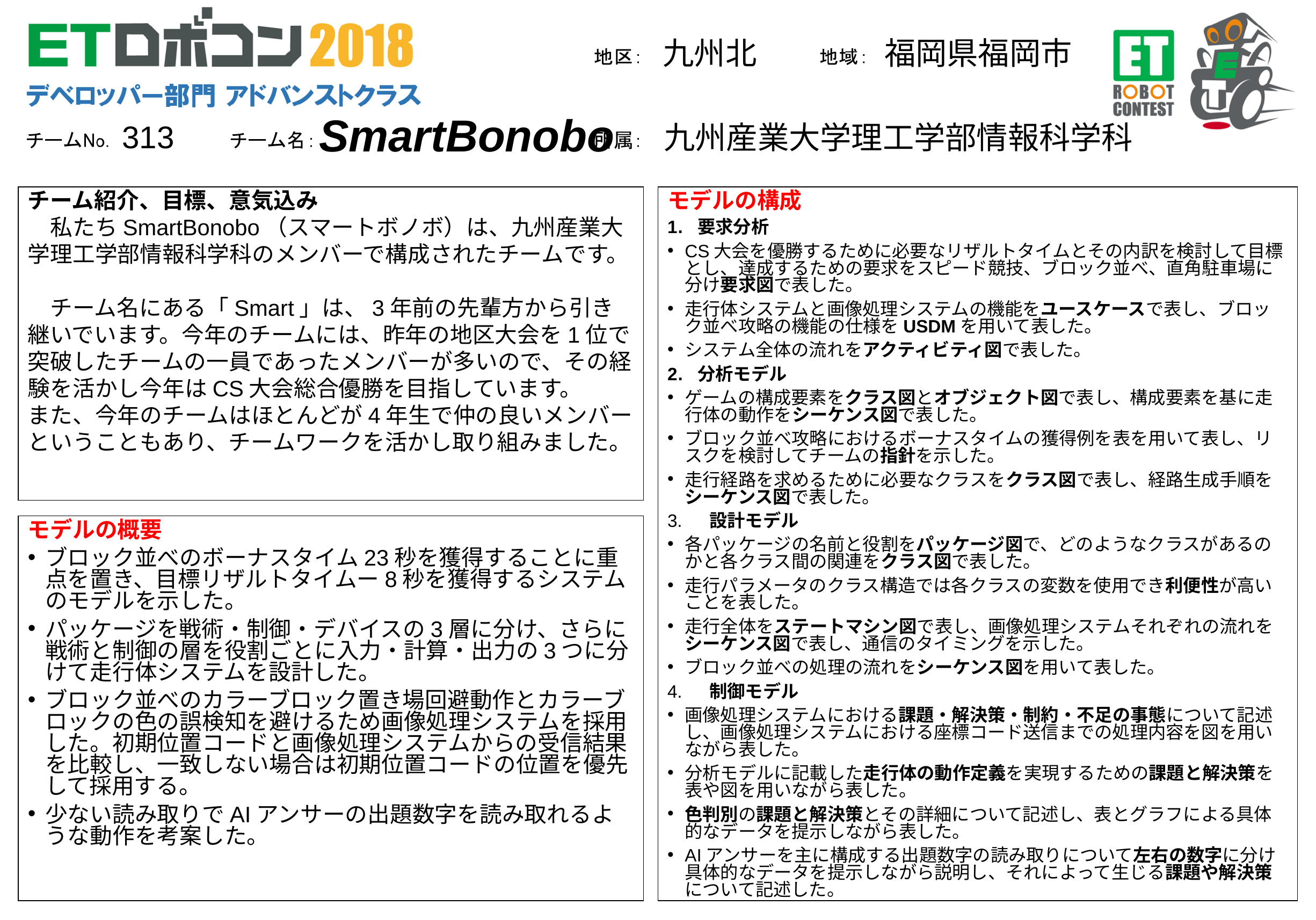

福岡県福岡市
九州北
313
九州産業大学理工学部情報科学科
SmartBonobo
チーム紹介、目標、意気込み
　私たちSmartBonobo（スマートボノボ）は、九州産業大学理工学部情報科学科のメンバーで構成されたチームです。

　チーム名にある「Smart」は、3年前の先輩方から引き継いでいます。今年のチームには、昨年の地区大会を1位で突破したチームの一員であったメンバーが多いので、その経験を活かし今年はCS大会総合優勝を目指しています。
また、今年のチームはほとんどが4年生で仲の良いメンバーということもあり、チームワークを活かし取り組みました。

モデルの構成
要求分析
CS大会を優勝するために必要なリザルトタイムとその内訳を検討して目標とし、達成するための要求をスピード競技、ブロック並べ、直角駐車場に分け要求図で表した。
走行体システムと画像処理システムの機能をユースケースで表し、ブロック並べ攻略の機能の仕様をUSDMを用いて表した。
システム全体の流れをアクティビティ図で表した。
分析モデル
ゲームの構成要素をクラス図とオブジェクト図で表し、構成要素を基に走行体の動作をシーケンス図で表した。
ブロック並べ攻略におけるボーナスタイムの獲得例を表を用いて表し、リスクを検討してチームの指針を示した。
走行経路を求めるために必要なクラスをクラス図で表し、経路生成手順をシーケンス図で表した。
3. 　設計モデル
各パッケージの名前と役割をパッケージ図で、どのようなクラスがあるのかと各クラス間の関連をクラス図で表した。
走行パラメータのクラス構造では各クラスの変数を使用でき利便性が高いことを表した。
走行全体をステートマシン図で表し、画像処理システムそれぞれの流れをシーケンス図で表し、通信のタイミングを示した。
ブロック並べの処理の流れをシーケンス図を用いて表した。
4. 　制御モデル
画像処理システムにおける課題・解決策・制約・不足の事態について記述し、画像処理システムにおける座標コード送信までの処理内容を図を用いながら表した。
分析モデルに記載した走行体の動作定義を実現するための課題と解決策を表や図を用いながら表した。
色判別の課題と解決策とその詳細について記述し、表とグラフによる具体的なデータを提示しながら表した。
AIアンサーを主に構成する出題数字の読み取りについて左右の数字に分け具体的なデータを提示しながら説明し、それによって生じる課題や解決策について記述した。

モデルの概要
ブロック並べのボーナスタイム23秒を獲得することに重点を置き、目標リザルトタイムー8秒を獲得するシステムのモデルを示した。
パッケージを戦術・制御・デバイスの3層に分け、さらに戦術と制御の層を役割ごとに入力・計算・出力の3つに分けて走行体システムを設計した。
ブロック並べのカラーブロック置き場回避動作とカラーブロックの色の誤検知を避けるため画像処理システムを採用した。初期位置コードと画像処理システムからの受信結果を比較し、一致しない場合は初期位置コードの位置を優先して採用する。
少ない読み取りでAIアンサーの出題数字を読み取れるような動作を考案した。